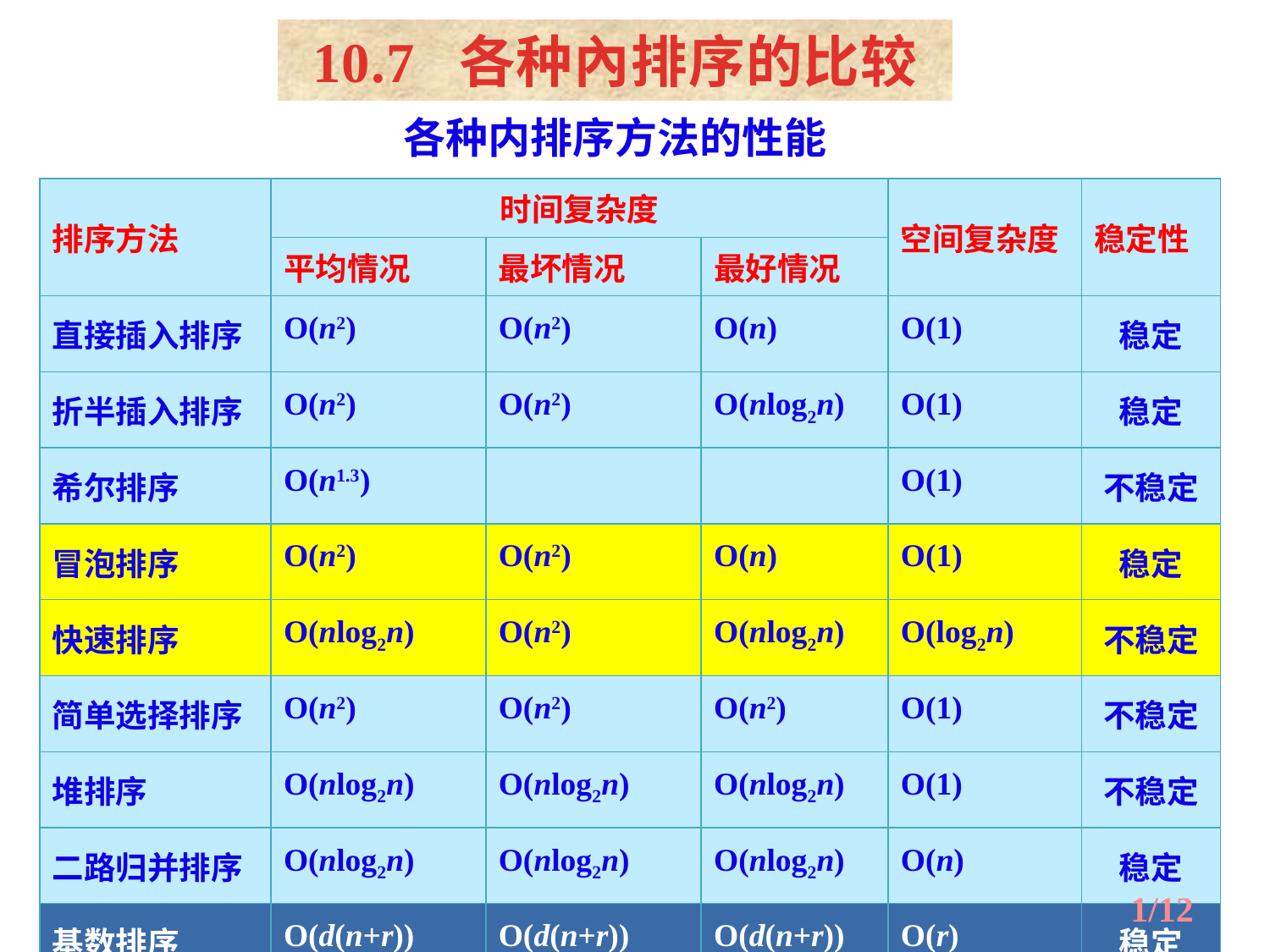

10.7  各种內排序的比较
各种内排序方法的性能
| 排序方法 | 时间复杂度 |  |  | 空间复杂度 | 稳定性 |
| --- | --- | --- | --- | --- | --- |
|  | 平均情况 | 最坏情况 | 最好情况 |  |  |
| 直接插入排序 | O(n2) | O(n2) | O(n) | O(1) | 稳定 |
| 折半插入排序 | O(n2) | O(n2) | O(nlog2n) | O(1) | 稳定 |
| 希尔排序 | O(n1.3) |  |  | O(1) | 不稳定 |
| 冒泡排序 | O(n2) | O(n2) | O(n) | O(1) | 稳定 |
| 快速排序 | O(nlog2n) | O(n2) | O(nlog2n) | O(log2n) | 不稳定 |
| 简单选择排序 | O(n2) | O(n2) | O(n2) | O(1) | 不稳定 |
| 堆排序 | O(nlog2n) | O(nlog2n) | O(nlog2n) | O(1) | 不稳定 |
| 二路归并排序 | O(nlog2n) | O(nlog2n) | O(nlog2n) | O(n) | 稳定 |
| 基数排序 | O(d(n+r)) | O(d(n+r)) | O(d(n+r)) | O(r) | 稳定 |
1/12